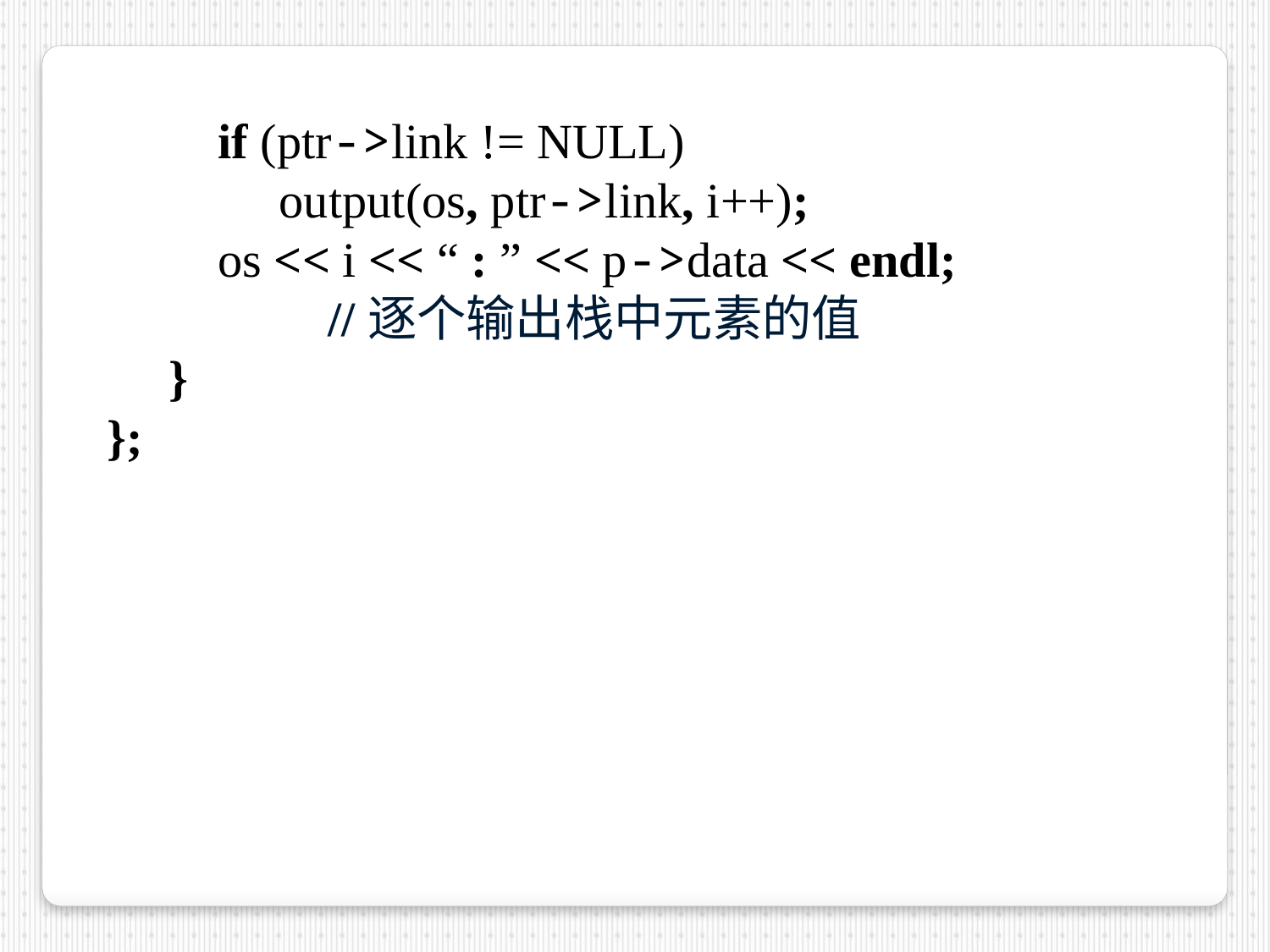

if (ptr->link != NULL)
              output(os, ptr->link, i++);
         os << i << “ : ” << p->data << endl;
                  //逐个输出栈中元素的值
	  }
};